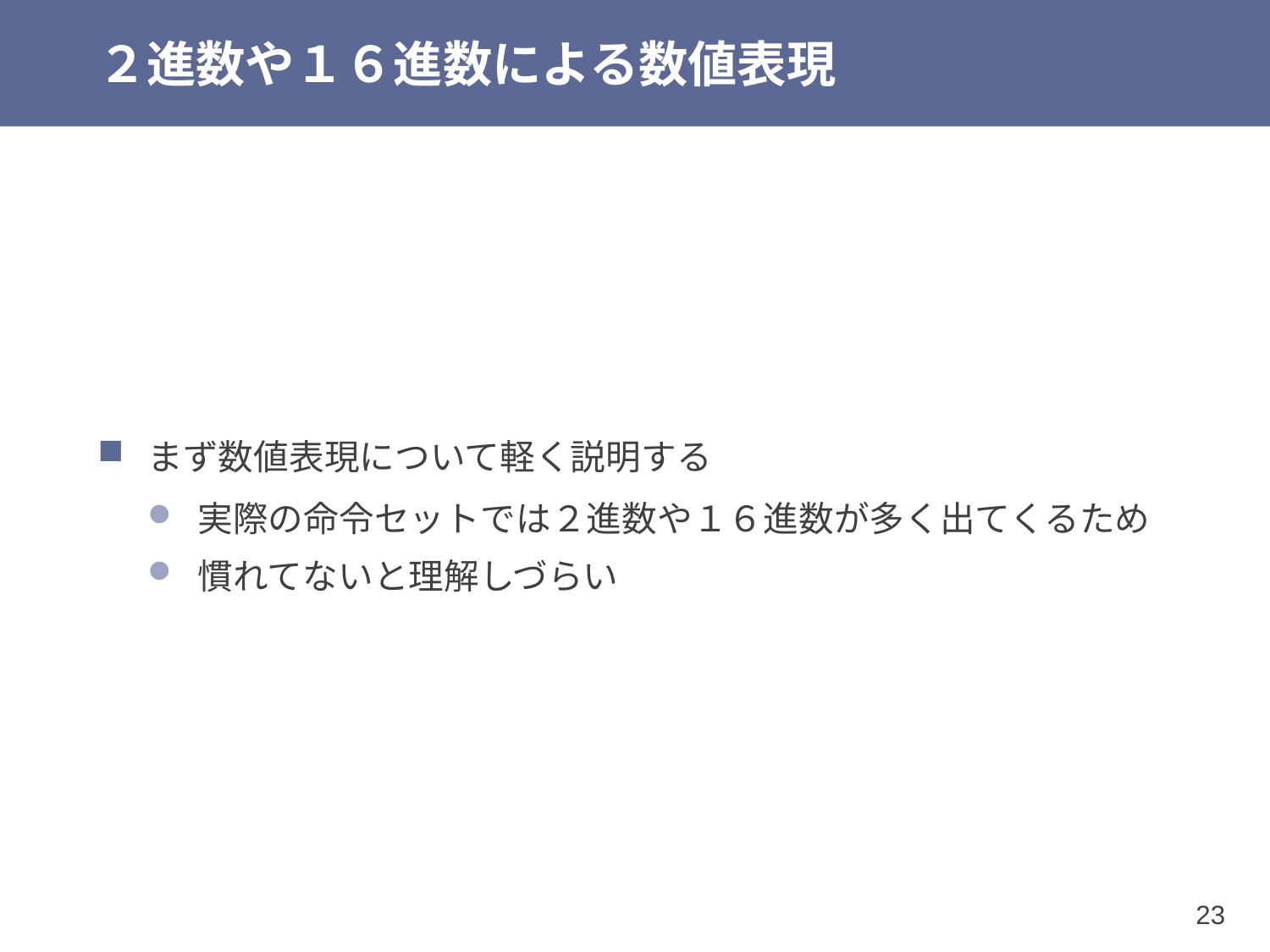

# ２進数や１６進数による数値表現
まず数値表現について軽く説明する
実際の命令セットでは２進数や１６進数が多く出てくるため
慣れてないと理解しづらい